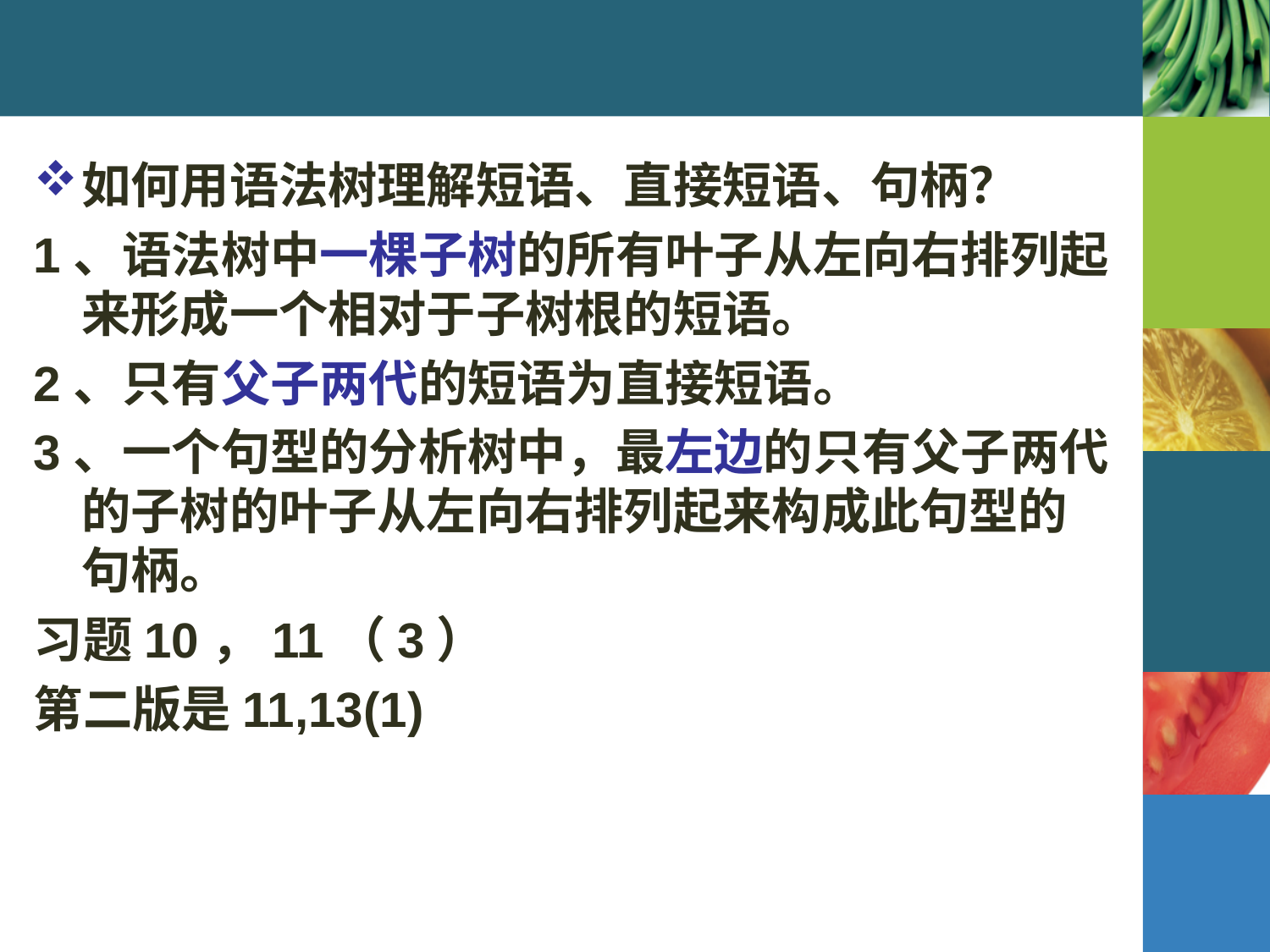

#
如何用语法树理解短语、直接短语、句柄？
1、语法树中一棵子树的所有叶子从左向右排列起来形成一个相对于子树根的短语。
2、只有父子两代的短语为直接短语。
3、一个句型的分析树中，最左边的只有父子两代的子树的叶子从左向右排列起来构成此句型的句柄。
习题10，11（3）
第二版是11,13(1)